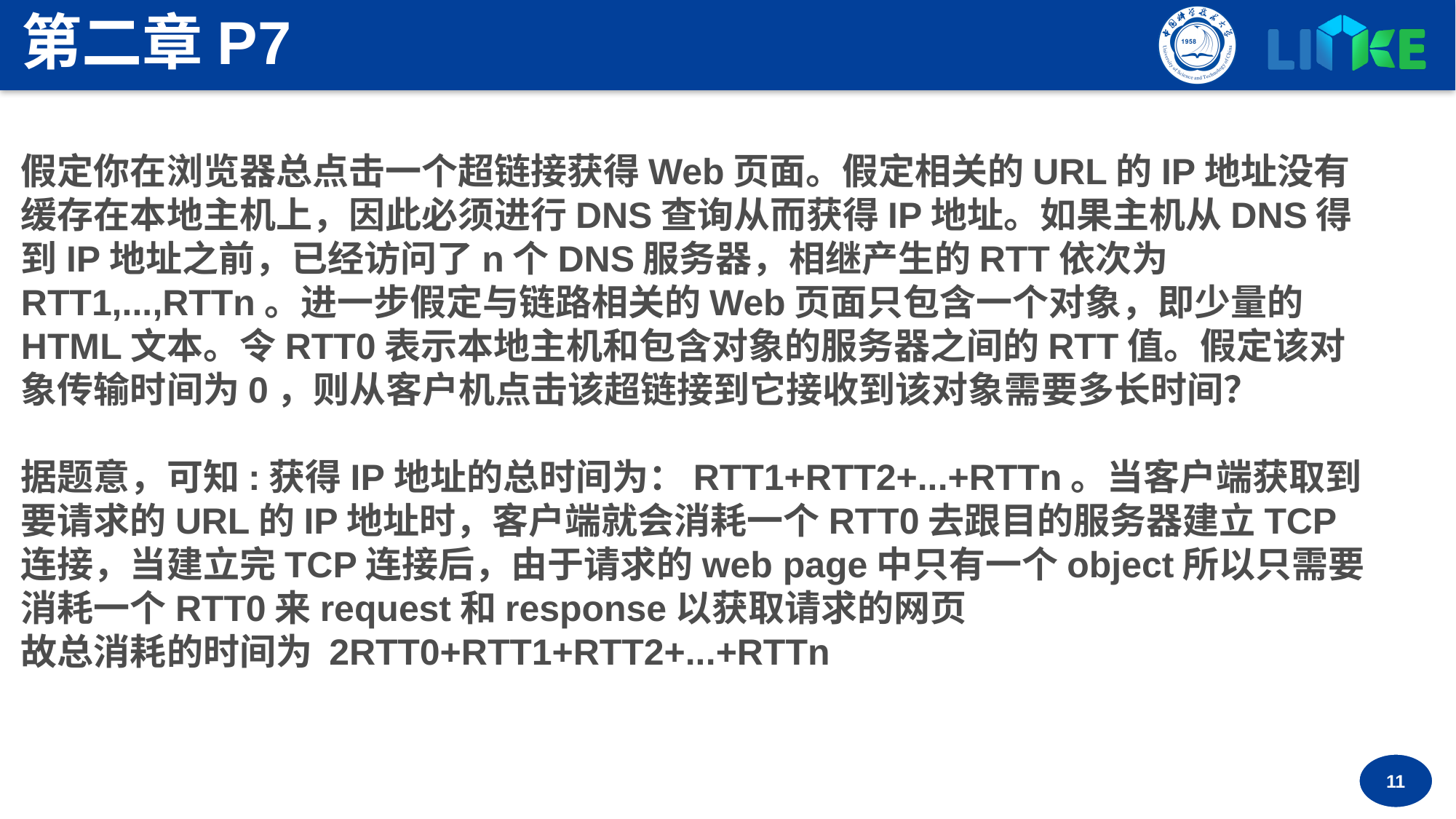

第二章P7
假定你在浏览器总点击一个超链接获得Web页面。假定相关的URL的IP地址没有缓存在本地主机上，因此必须进行DNS查询从而获得IP地址。如果主机从DNS得到IP地址之前，已经访问了n个DNS服务器，相继产生的RTT依次为RTT1,...,RTTn。进一步假定与链路相关的Web页面只包含一个对象，即少量的HTML文本。令RTT0表示本地主机和包含对象的服务器之间的RTT值。假定该对象传输时间为0，则从客户机点击该超链接到它接收到该对象需要多长时间？

据题意，可知:获得IP地址的总时间为：RTT1+RTT2+...+RTTn。当客户端获取到要请求的URL的IP地址时，客户端就会消耗一个RTT0去跟目的服务器建立TCP连接，当建立完TCP连接后，由于请求的web page中只有一个object所以只需要消耗一个RTT0来request和response以获取请求的网页
故总消耗的时间为 2RTT0+RTT1+RTT2+...+RTTn